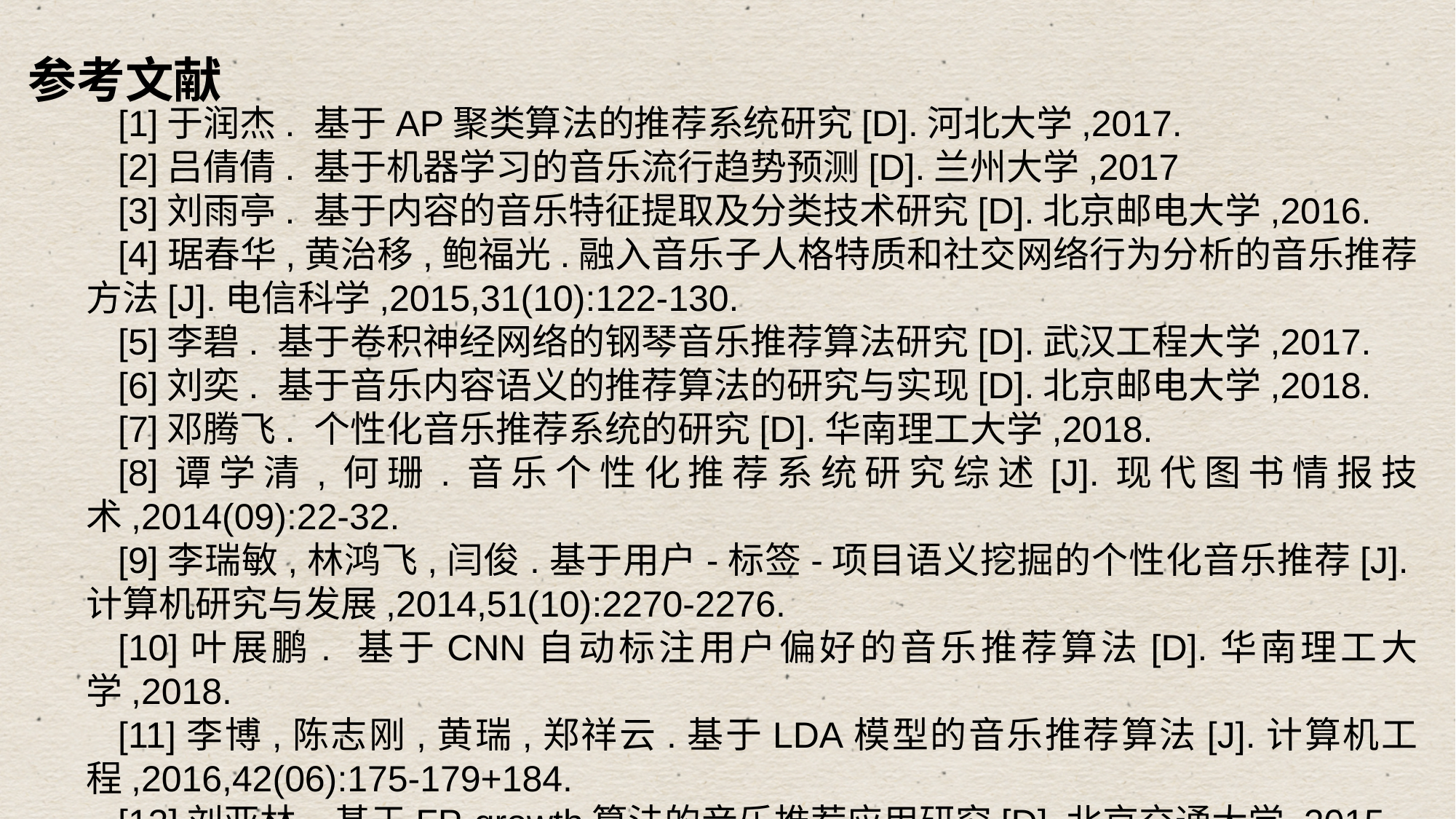

参考文献
[1]于润杰. 基于AP聚类算法的推荐系统研究[D].河北大学,2017.
[2]吕倩倩. 基于机器学习的音乐流行趋势预测[D].兰州大学,2017
[3]刘雨亭. 基于内容的音乐特征提取及分类技术研究[D].北京邮电大学,2016.
[4]琚春华,黄治移,鲍福光.融入音乐子人格特质和社交网络行为分析的音乐推荐方法[J].电信科学,2015,31(10):122-130.
[5]李碧. 基于卷积神经网络的钢琴音乐推荐算法研究[D].武汉工程大学,2017.
[6]刘奕. 基于音乐内容语义的推荐算法的研究与实现[D].北京邮电大学,2018.
[7]邓腾飞. 个性化音乐推荐系统的研究[D].华南理工大学,2018.
[8]谭学清,何珊.音乐个性化推荐系统研究综述[J].现代图书情报技术,2014(09):22-32.
[9]李瑞敏,林鸿飞,闫俊.基于用户-标签-项目语义挖掘的个性化音乐推荐[J].计算机研究与发展,2014,51(10):2270-2276.
[10]叶展鹏. 基于CNN自动标注用户偏好的音乐推荐算法[D].华南理工大学,2018.
[11]李博,陈志刚,黄瑞,郑祥云.基于LDA模型的音乐推荐算法[J].计算机工程,2016,42(06):175-179+184.
[12]刘亚林. 基于FP-growth算法的音乐推荐应用研究[D].北京交通大学,2015.